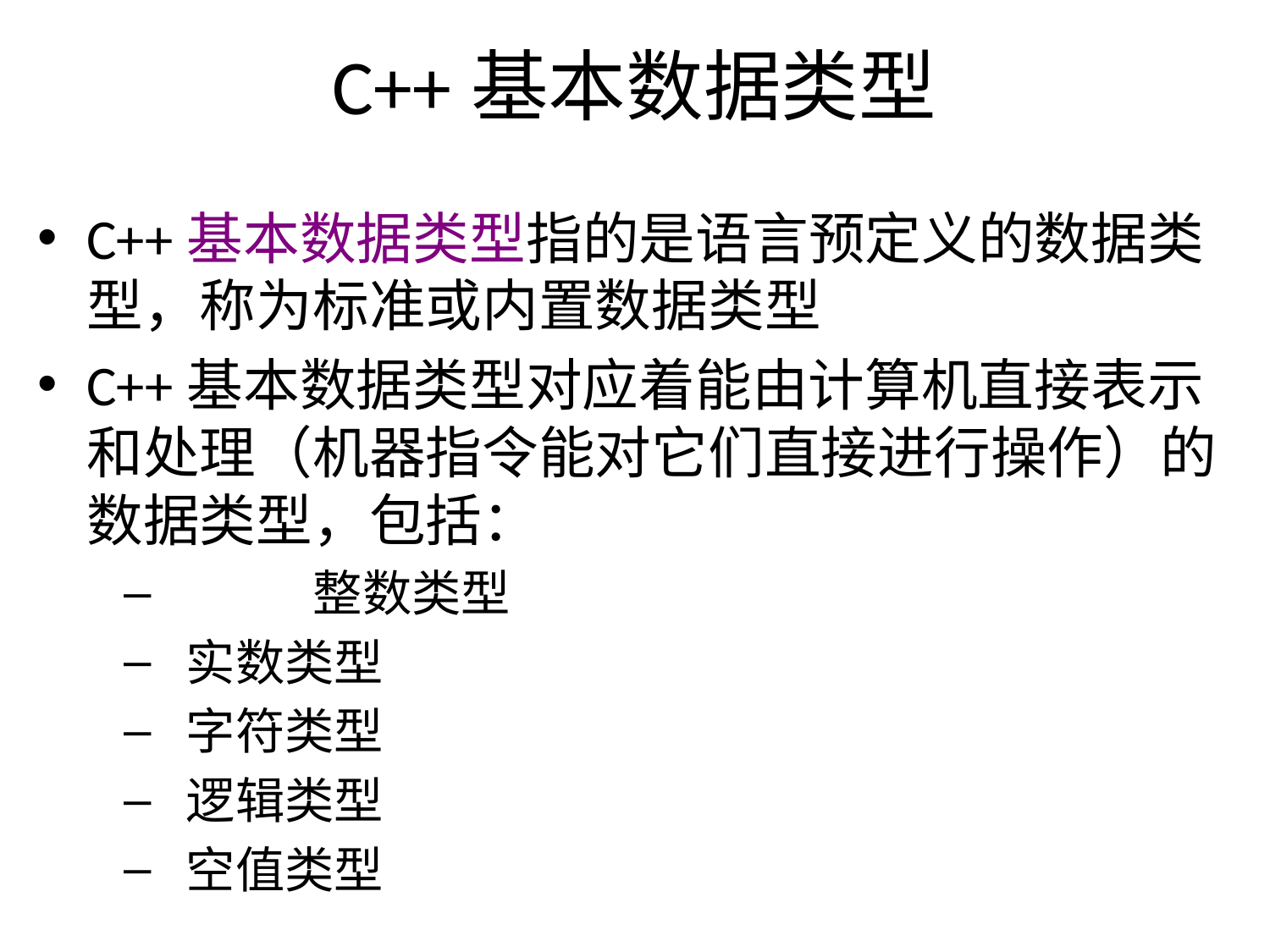

# C++基本数据类型
C++基本数据类型指的是语言预定义的数据类型，称为标准或内置数据类型
C++基本数据类型对应着能由计算机直接表示和处理（机器指令能对它们直接进行操作）的数据类型，包括：
	 整数类型
 实数类型
 字符类型
 逻辑类型
 空值类型